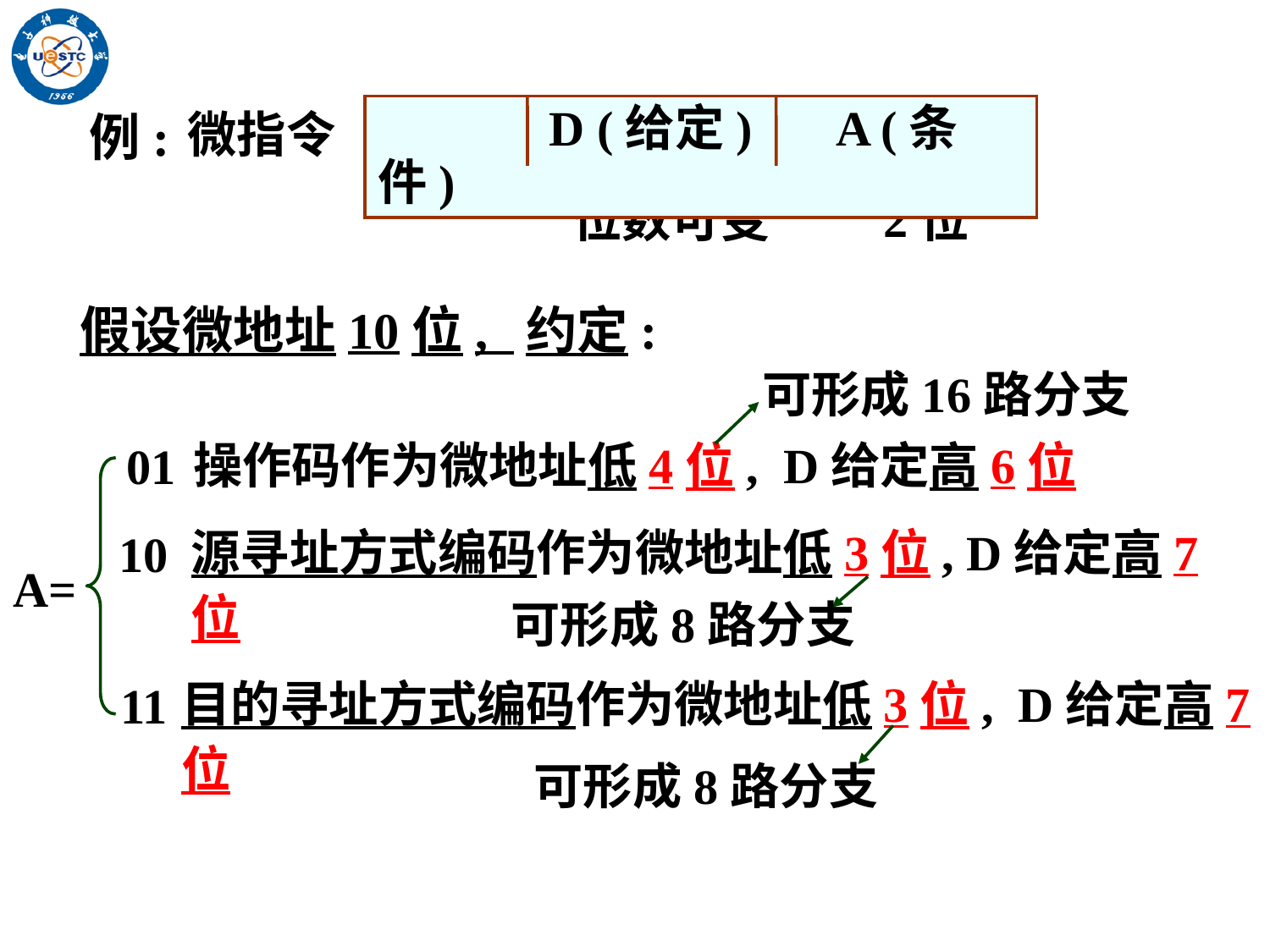

D (给定)       A (条件)

微指令
位数可变
2位
例:
假设微地址10位,  约定:
可形成16路分支

操作码作为微地址低4位,  D给定高6位
01

源寻址方式编码作为微地址低3位, D给定高7 位
10
A=

可形成8路分支
目的寻址方式编码作为微地址低3位,  D给定高7 位
11

可形成8路分支